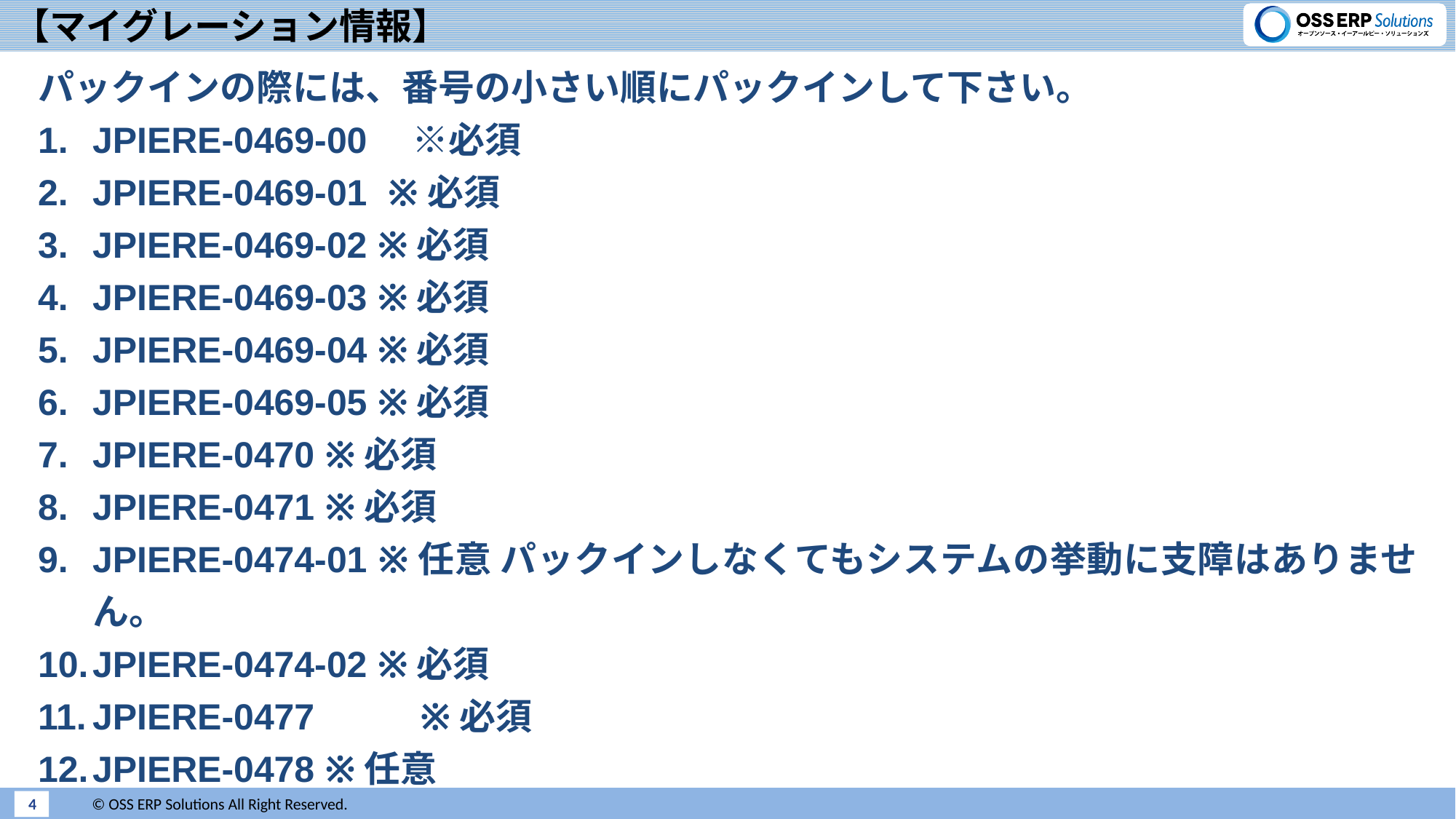

# 【マイグレーション情報】
パックインの際には、番号の小さい順にパックインして下さい。
JPIERE-0469-00　※必須
JPIERE-0469-01  ※必須
JPIERE-0469-02 ※必須
JPIERE-0469-03 ※必須
JPIERE-0469-04 ※必須
JPIERE-0469-05 ※必須
JPIERE-0470 ※必須
JPIERE-0471 ※必須
JPIERE-0474-01 ※任意 パックインしなくてもシステムの挙動に支障はありません。
JPIERE-0474-02 ※必須
JPIERE-0477	※必須
JPIERE-0478 ※任意